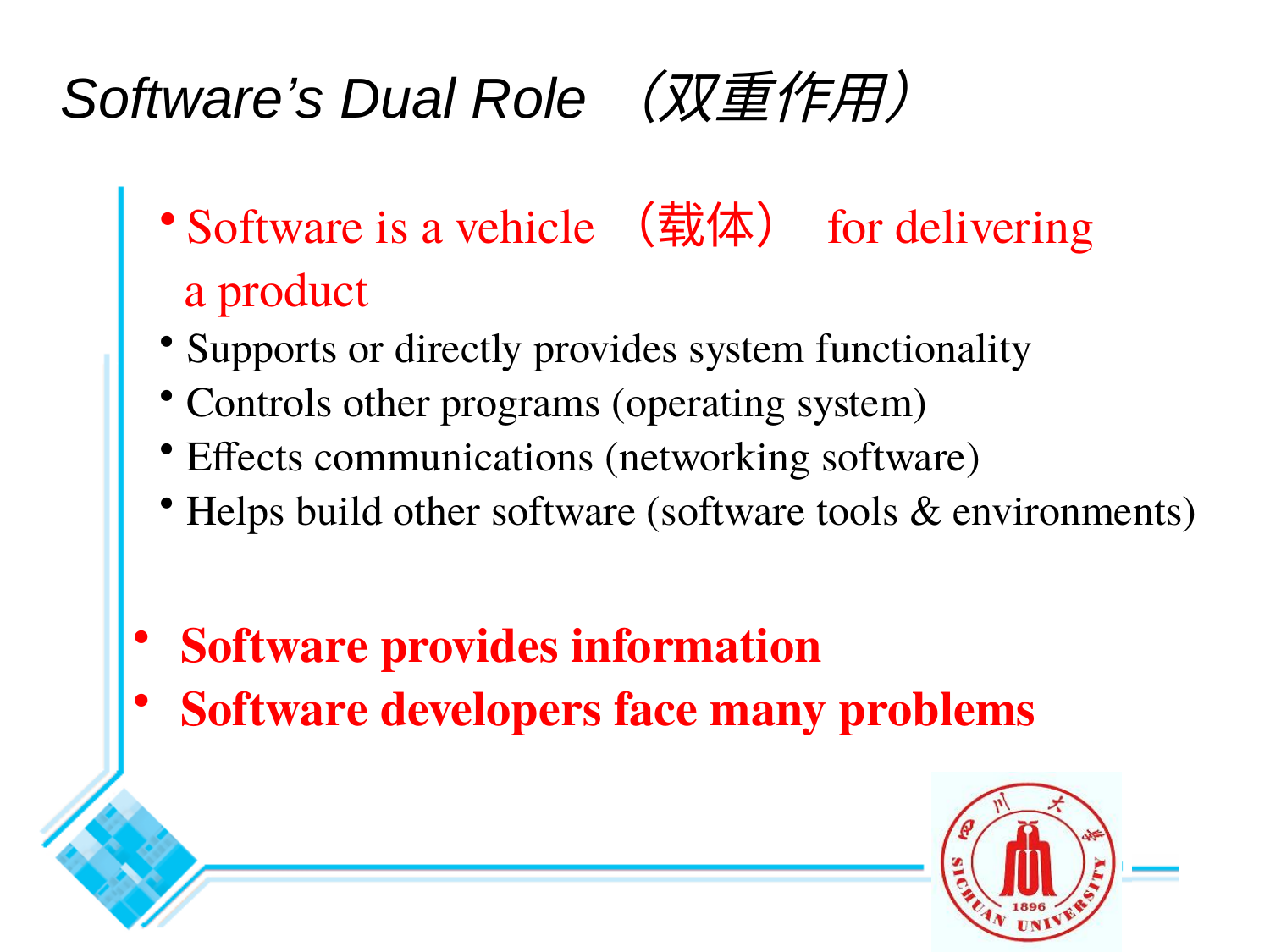

Software’s Dual Role（双重作用）
Software is a vehicle（载体） for delivering
  a product
Supports or directly provides system functionality
Controls other programs (operating system)
Effects communications (networking software)
Helps build other software (software tools & environments)

Software provides information
Software developers face many problems

6